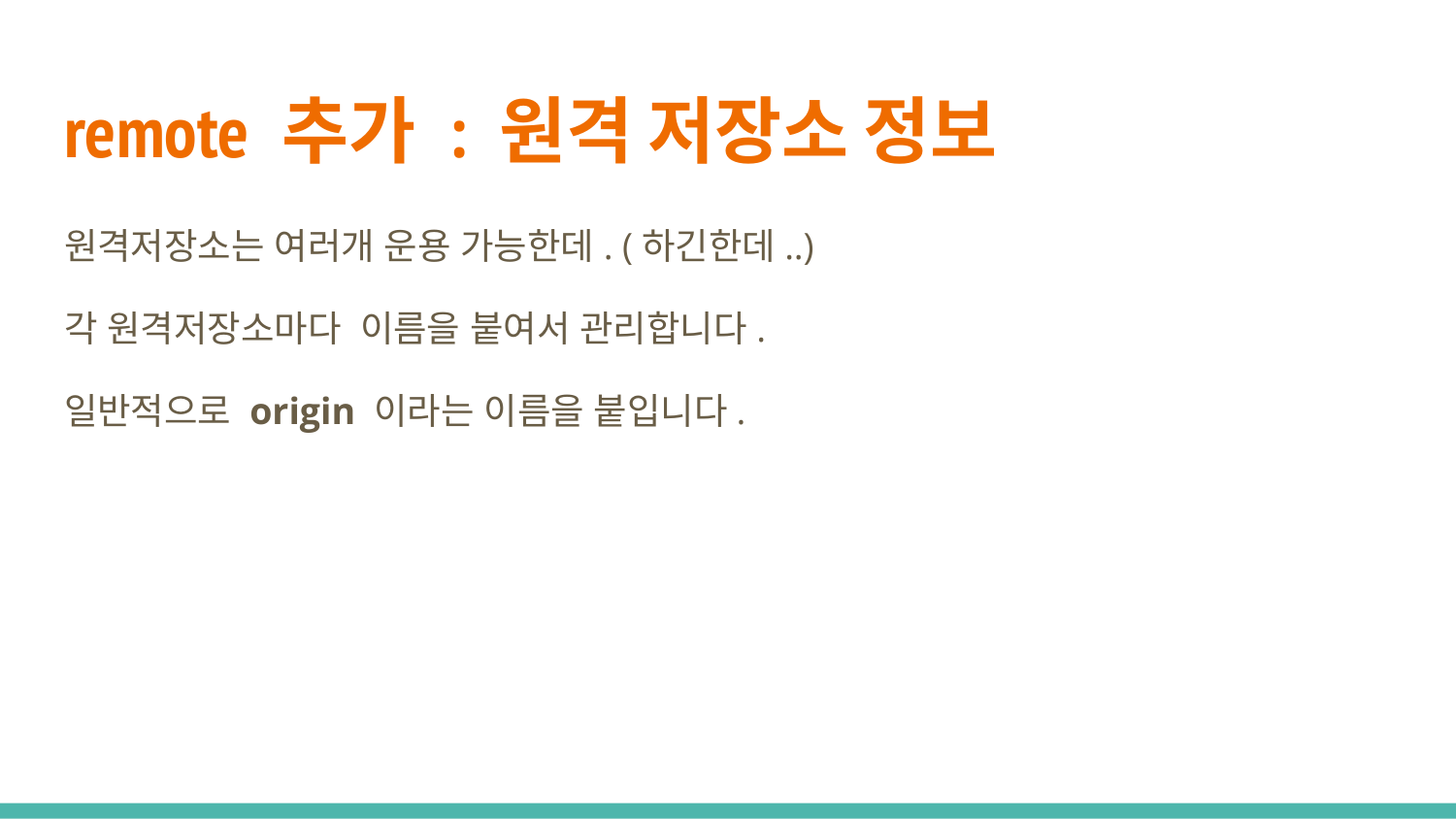

# remote 추가 : 원격 저장소 정보
원격저장소는 여러개 운용 가능한데. (하긴한데..)
각 원격저장소마다  이름을 붙여서 관리합니다.
일반적으로 origin 이라는 이름을 붙입니다.